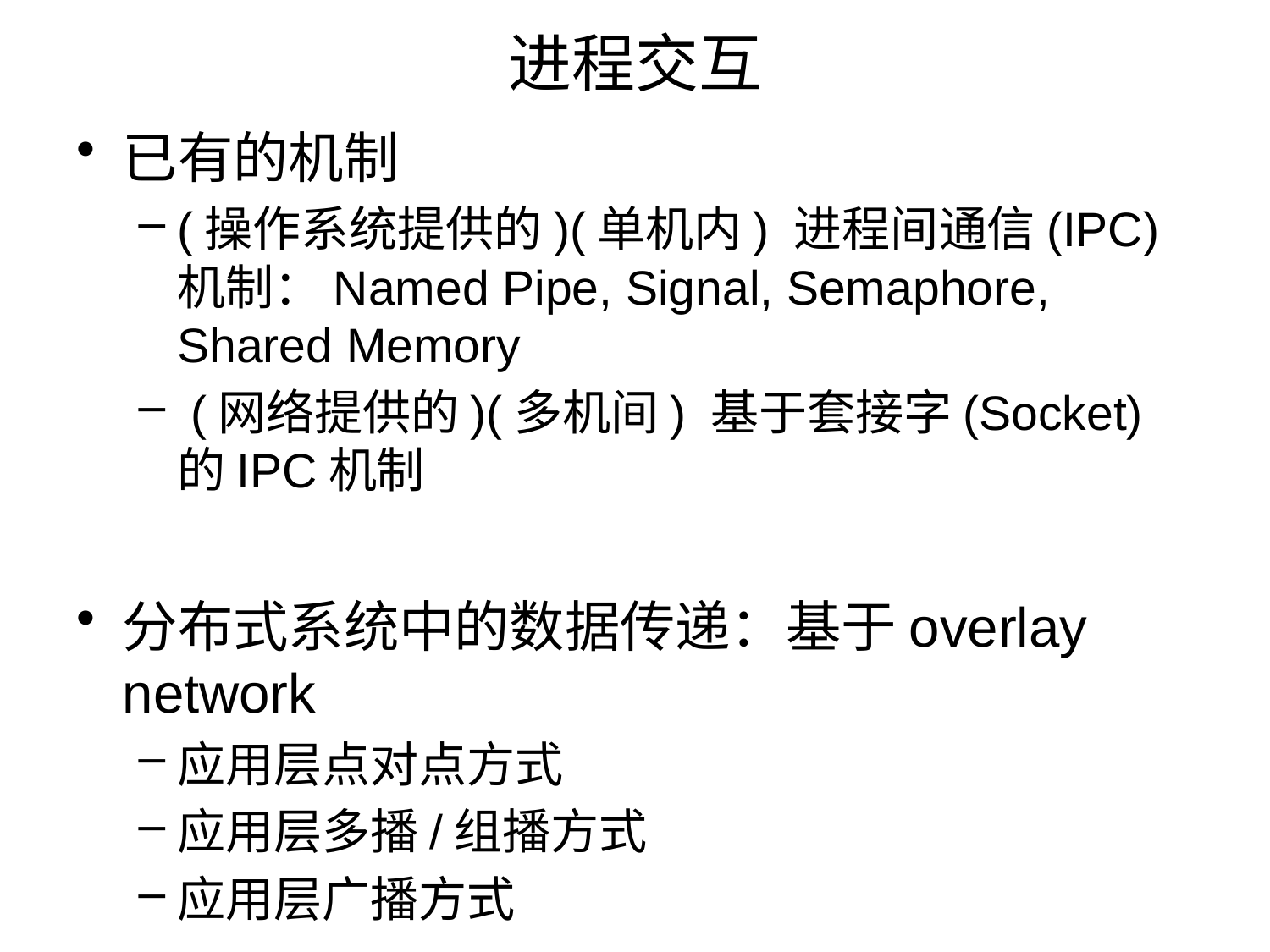

# 进程交互
已有的机制
(操作系统提供的)(单机内) 进程间通信(IPC) 机制：Named Pipe, Signal, Semaphore, Shared Memory
 (网络提供的)(多机间) 基于套接字(Socket)的IPC机制

分布式系统中的数据传递：基于overlay network
应用层点对点方式
应用层多播/组播方式
应用层广播方式